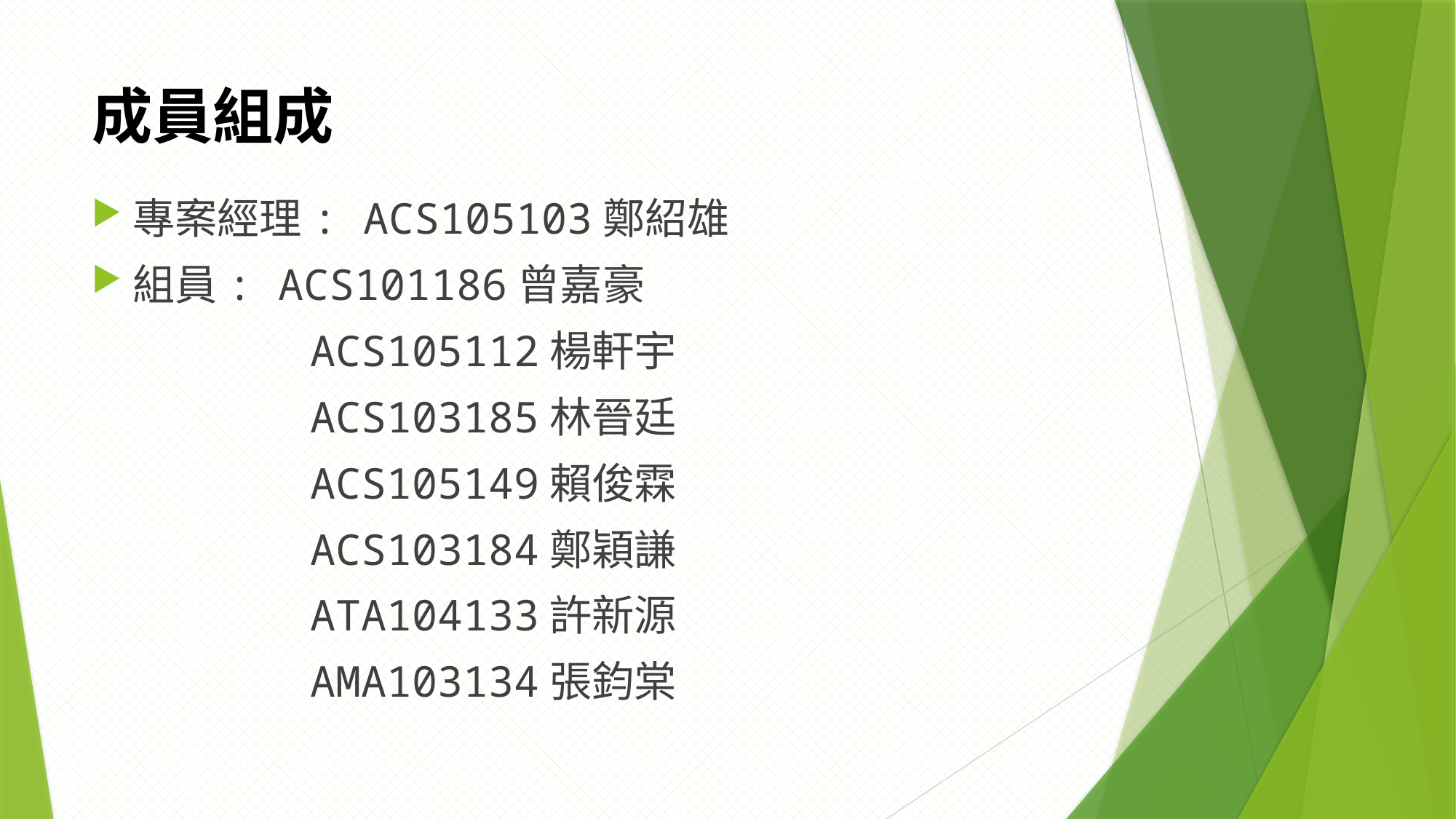

# 成員組成
專案經理: ACS105103鄭紹雄
組員: ACS101186曾嘉豪
 	ACS105112楊軒宇
	ACS103185林晉廷
	ACS105149賴俊霖
	ACS103184鄭穎謙
	ATA104133許新源
	AMA103134張鈞棠